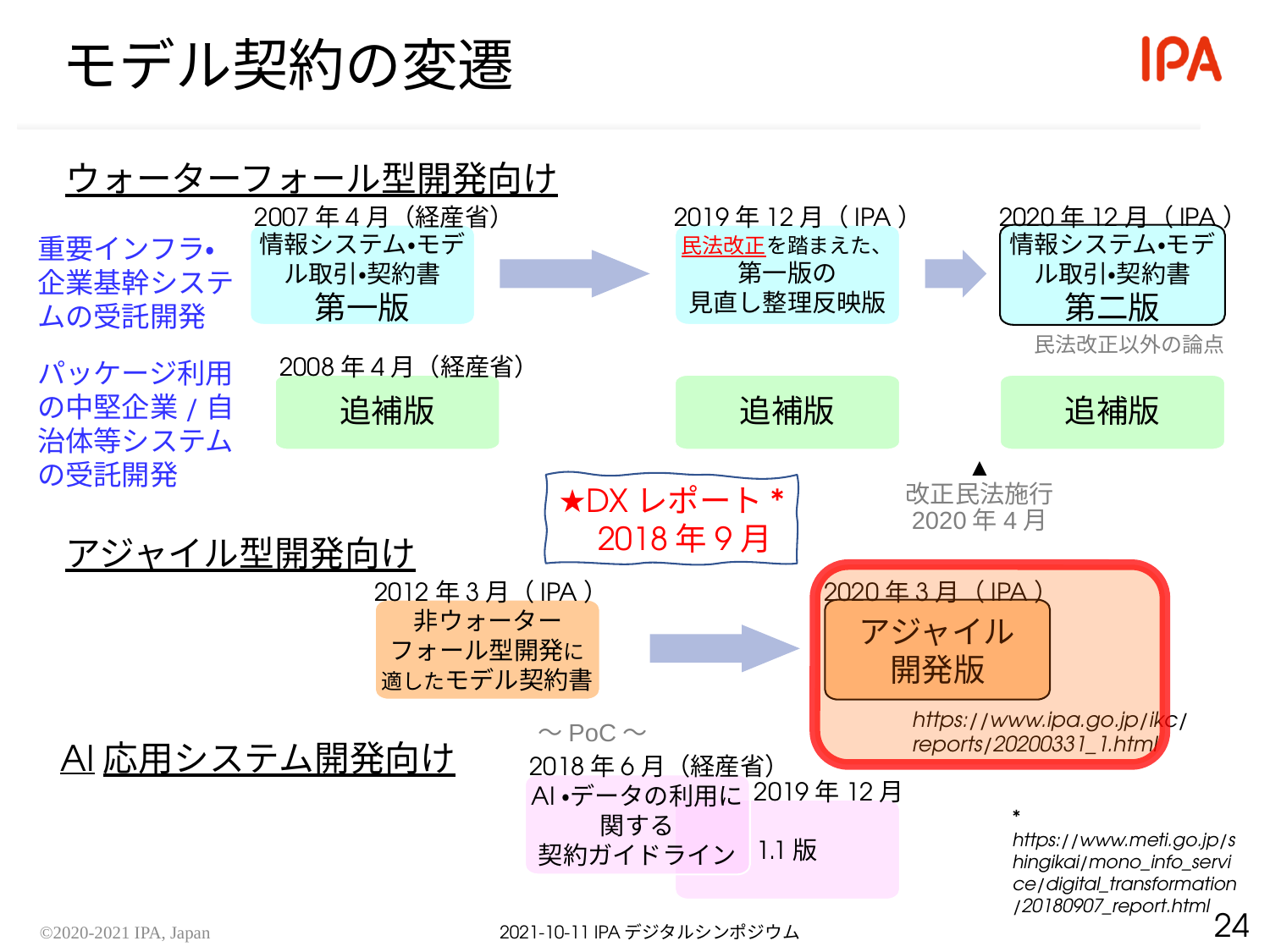

# モデル契約の変遷
ウォーターフォール型開発向け
2007年4月（経産省）
2019年12月（IPA）
2020年12月（IPA）
重要インフラ・企業基幹システムの受託開発
情報システム・モデル取引・契約書
第一版
民法改正を踏まえた、第一版の
見直し整理反映版
情報システム・モデル取引・契約書
第二版

民法改正以外の論点
2008年4月（経産省）
パッケージ利用の中堅企業/自治体等システムの受託開発
追補版
追補版
追補版
▲
改正民法施行
2020年4月
★DXレポート*
　2018年9月
アジャイル型開発向け

2012年3月（IPA）
2020年3月（IPA）
非ウォーターフォール型開発に適したモデル契約書
アジャイル
開発版

https://www.ipa.go.jp/ikc/reports/20200331_1.html
～PoC～
AI応用システム開発向け
2018年6月（経産省）
2019年12月
AI・データの利用に関する
契約ガイドライン
1.1版
* https://www.meti.go.jp/shingikai/mono_info_service/digital_transformation/20180907_report.html
24
©2020-2021 IPA, Japan